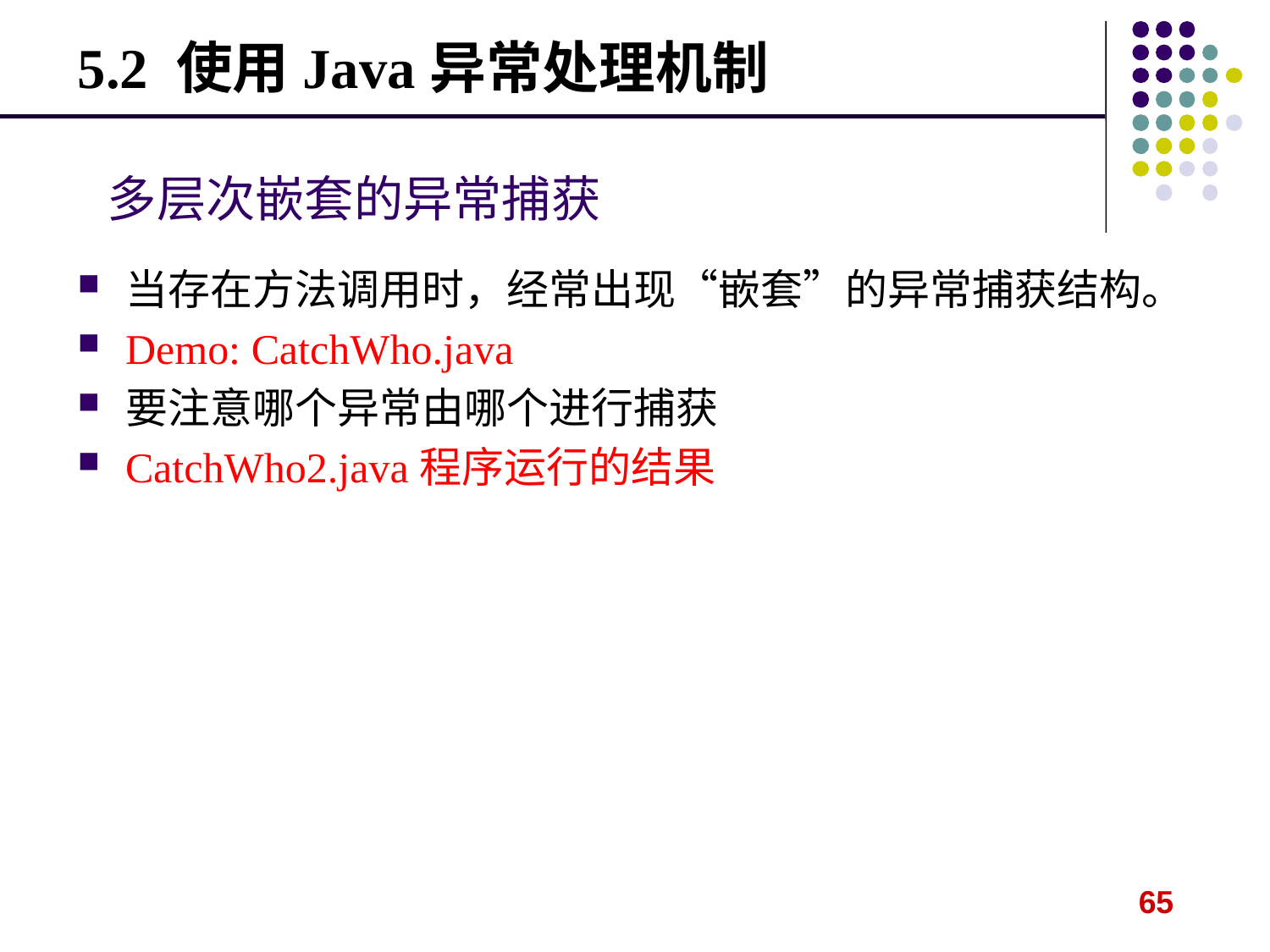

5.2 使用Java异常处理机制
 多层次嵌套的异常捕获
当存在方法调用时，经常出现“嵌套”的异常捕获结构。
Demo: CatchWho.java
要注意哪个异常由哪个进行捕获
CatchWho2.java程序运行的结果